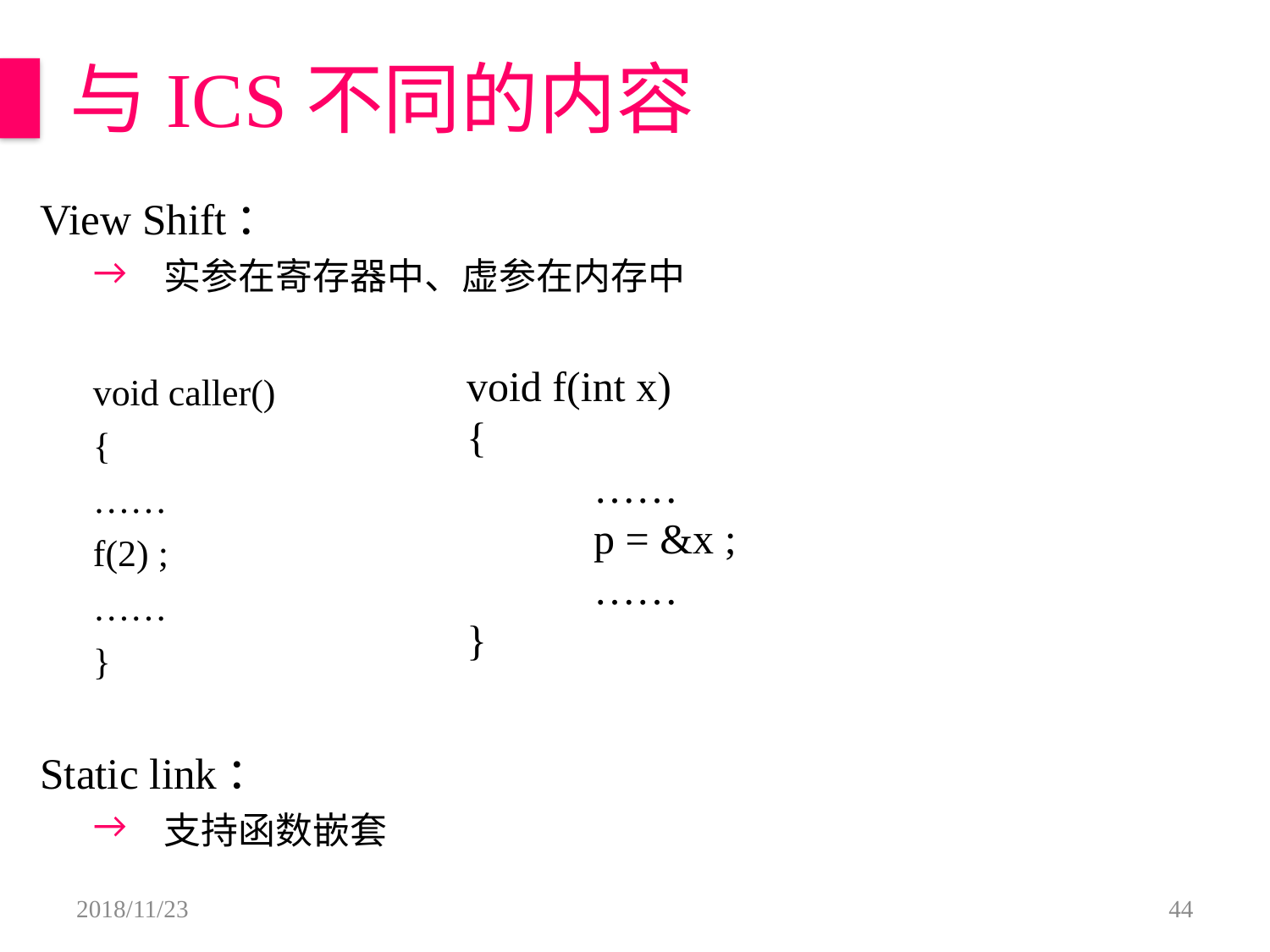

与ICS不同的内容

View Shift：
实参在寄存器中、虚参在内存中

void caller()
{
	……
	f(2) ;
	……
}

Static link：
支持函数嵌套
void f(int x)
{
	……
	p = &x ;
	……
}
2018/11/23
44